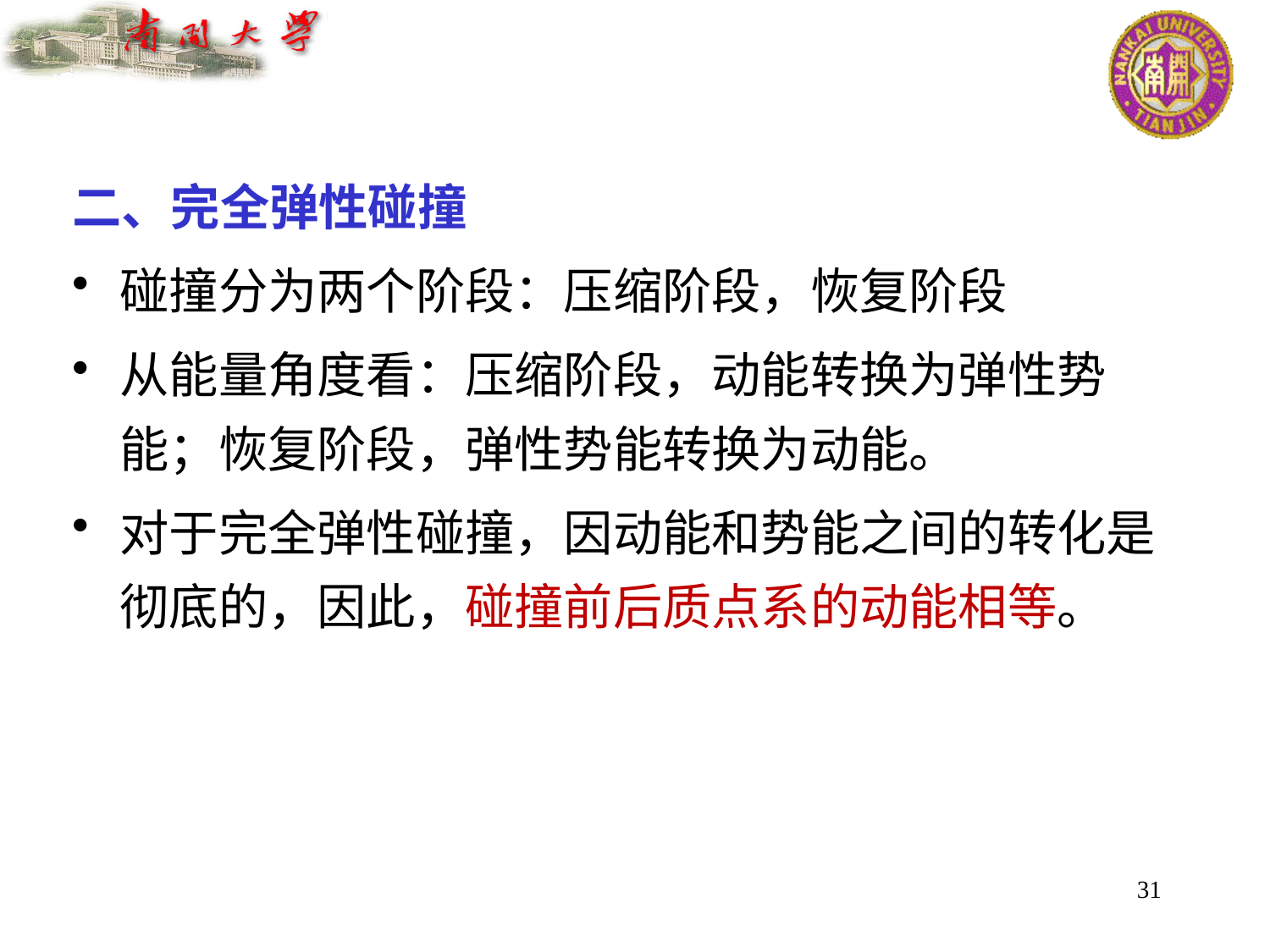

二、完全弹性碰撞
碰撞分为两个阶段：压缩阶段，恢复阶段
从能量角度看：压缩阶段，动能转换为弹性势能；恢复阶段，弹性势能转换为动能。
对于完全弹性碰撞，因动能和势能之间的转化是彻底的，因此，碰撞前后质点系的动能相等。

31